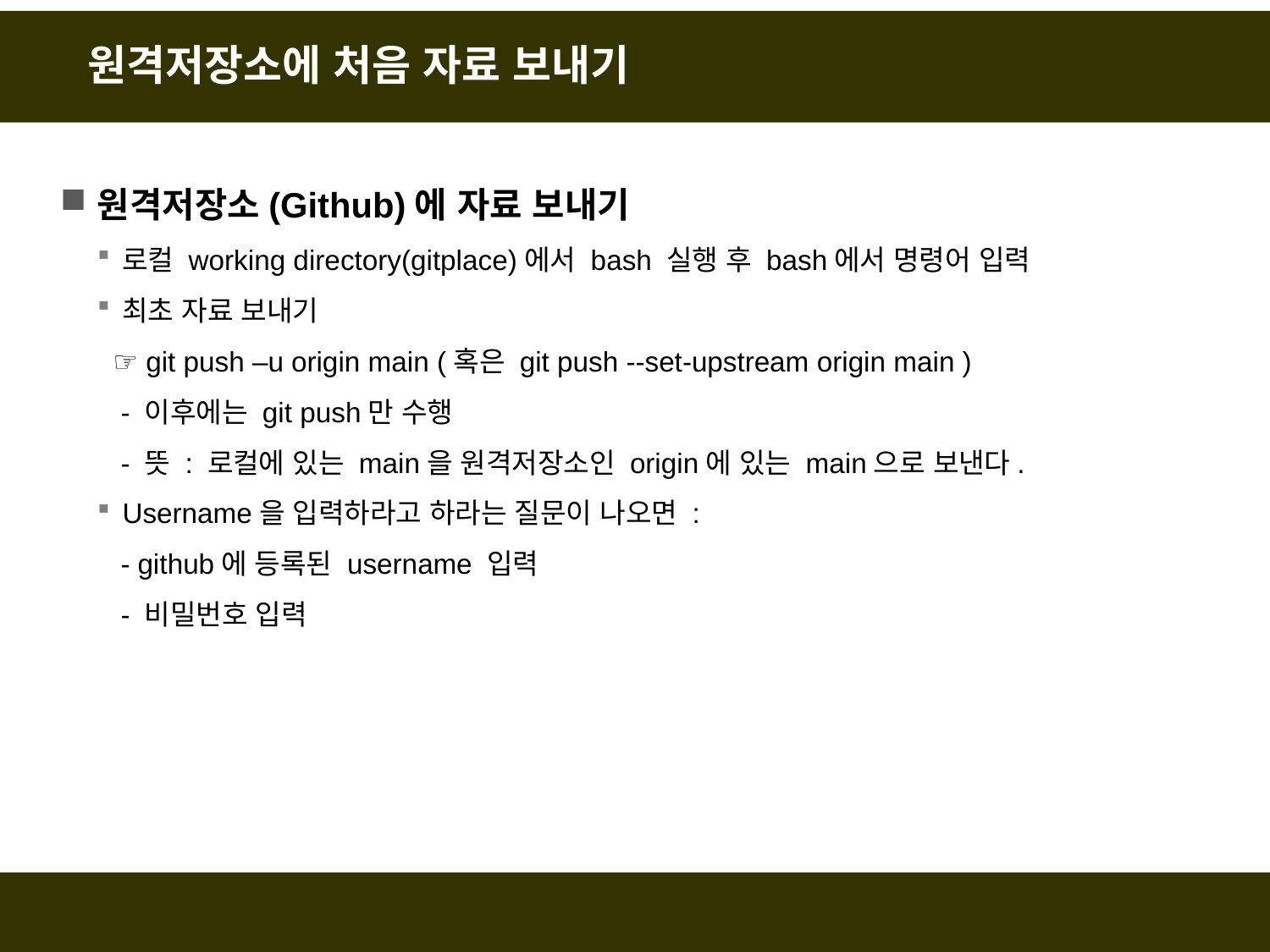

# 원격저장소에 처음 자료 보내기
원격저장소(Github)에 자료 보내기
로컬 working directory(gitplace)에서 bash 실행 후 bash에서 명령어 입력
최초 자료 보내기
  ☞ git push –u origin main (혹은 git push --set-upstream origin main )
   - 이후에는 git push만 수행
   - 뜻 : 로컬에 있는 main을 원격저장소인 origin에 있는 main으로 보낸다.
Username을 입력하라고 하라는 질문이 나오면 :
   - github에 등록된 username 입력
   - 비밀번호 입력